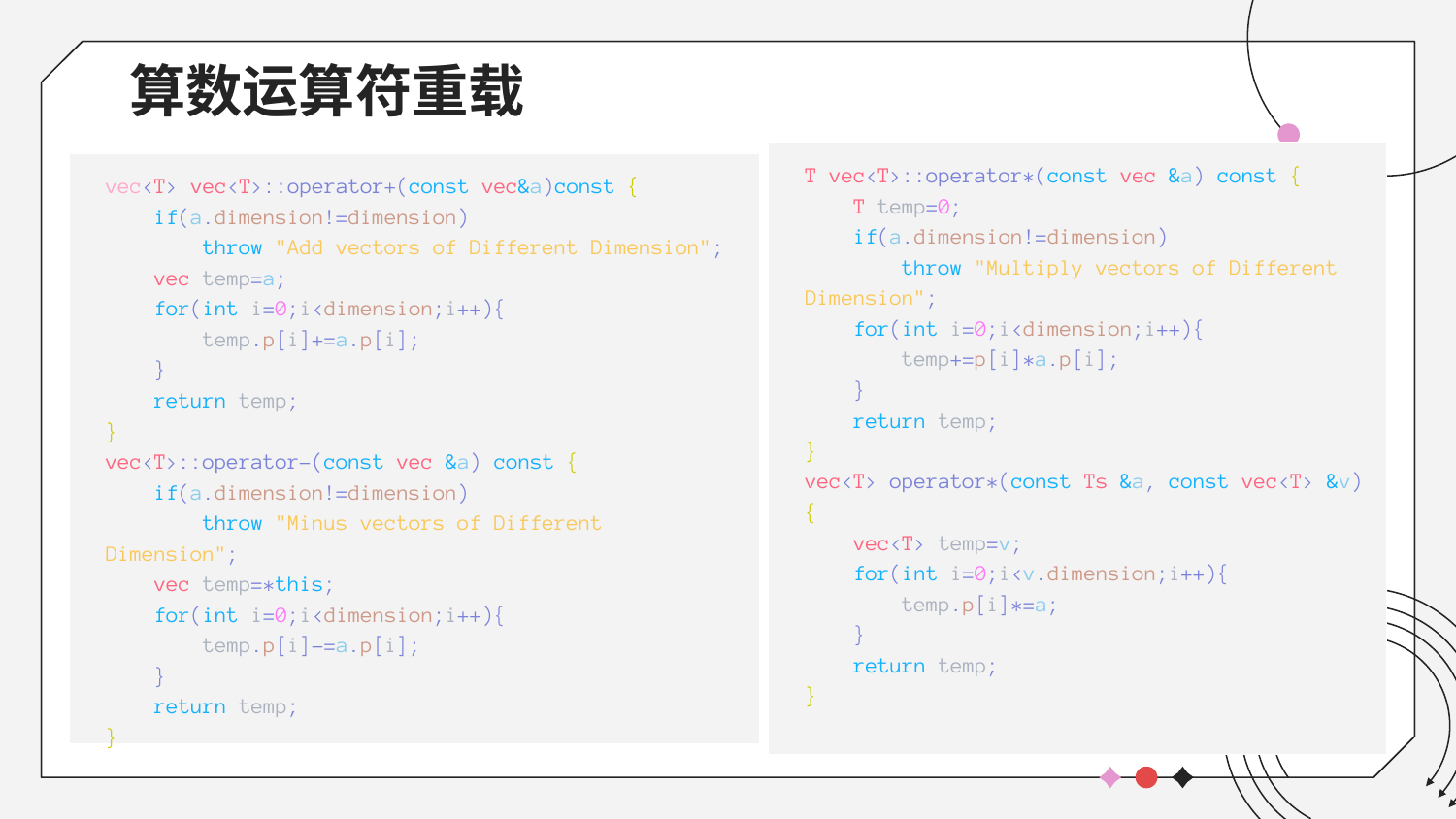

# 算数运算符重载
T vec<T>::operator*(const vec &a) const {
    T temp=0;
    if(a.dimension!=dimension)
        throw "Multiply vectors of Different Dimension";
    for(int i=0;i<dimension;i++){
        temp+=p[i]*a.p[i];
    }
    return temp;
}
vec<T> operator*(const Ts &a, const vec<T> &v)
{
    vec<T> temp=v;
    for(int i=0;i<v.dimension;i++){
        temp.p[i]*=a;
    }
    return temp;
}
vec<T> vec<T>::operator+(const vec&a)const {
    if(a.dimension!=dimension)
        throw "Add vectors of Different Dimension";
    vec temp=a;
    for(int i=0;i<dimension;i++){
        temp.p[i]+=a.p[i];
    }
    return temp;
}
vec<T>::operator-(const vec &a) const {
    if(a.dimension!=dimension)
        throw "Minus vectors of Different Dimension";
    vec temp=*this;
    for(int i=0;i<dimension;i++){
        temp.p[i]-=a.p[i];
    }
    return temp;
}
template <typename T>
bool vec<T>::operator!=(const vec &a) const
{
    if(a.dimension!=dimension) return true;
    for(int i=0; i<dimension; ++i){
        if(p[i]!=a.p[i]) return true;
    }
    return false;
}
template <typename T>
bool vec<T>::operator==(const vec &a) const
{
    if(a.dimension!=dimension) return false;
    for(int i=0; i<dimension; ++i){
        if(p[i]!=a.p[i]) return false;
    }
    return true;
}